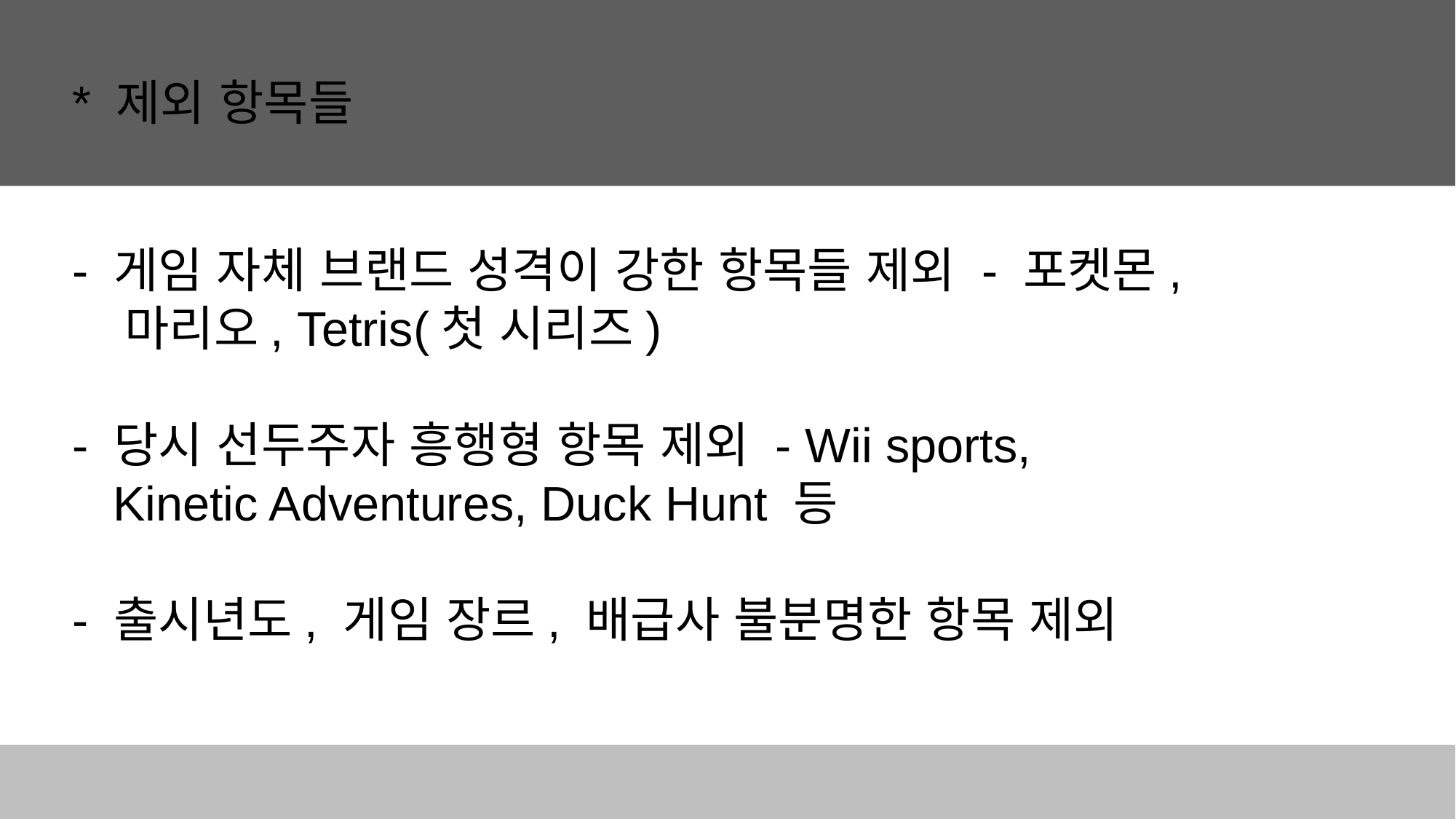

* 제외 항목들
- 게임 자체 브랜드 성격이 강한 항목들 제외 - 포켓몬,
   마리오, Tetris(첫 시리즈)
- 당시 선두주자 흥행형 항목 제외 - Wii sports,
   Kinetic Adventures, Duck Hunt 등
- 출시년도, 게임 장르, 배급사 불분명한 항목 제외